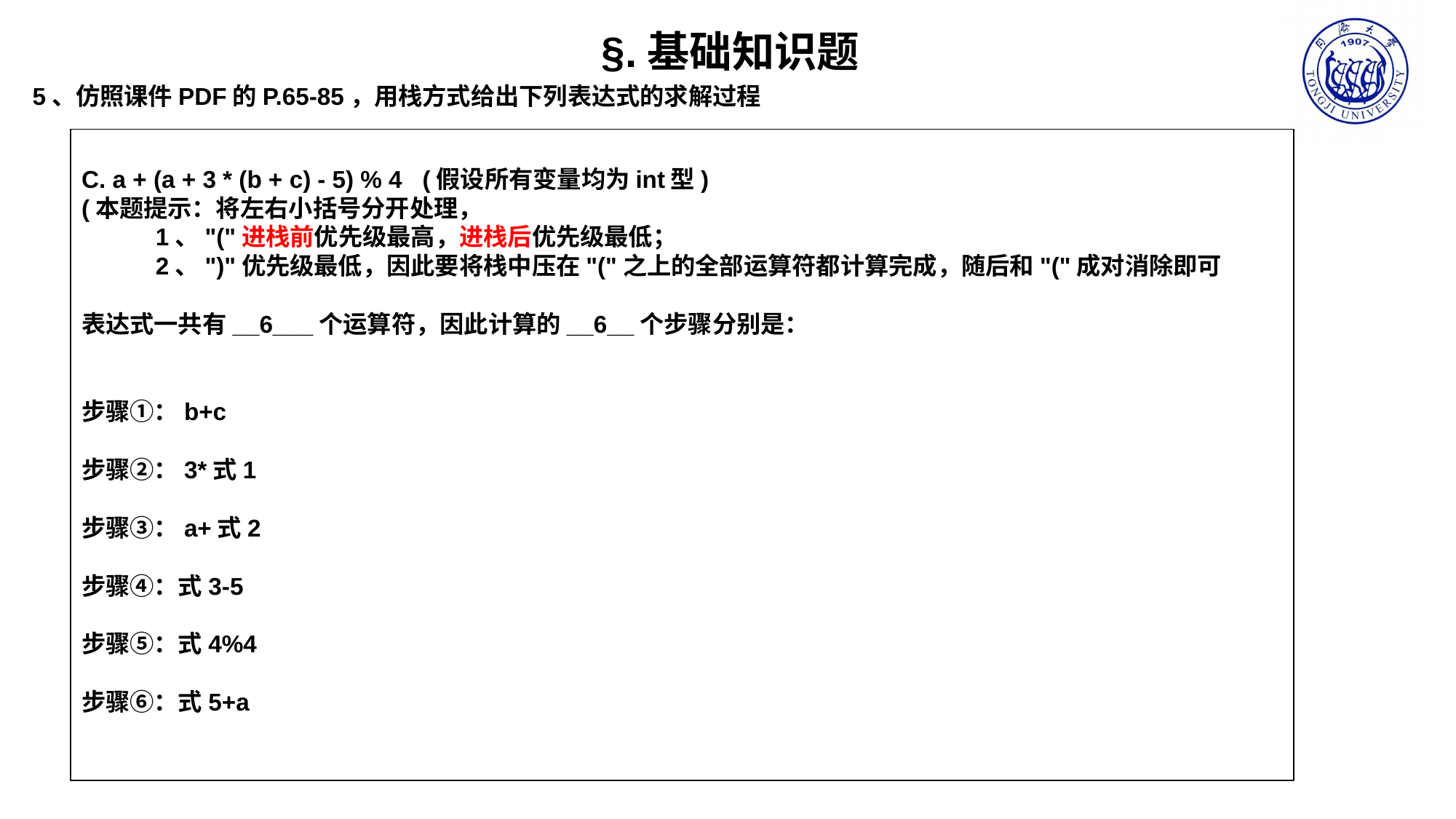

§.基础知识题
5、仿照课件PDF的P.65-85，用栈方式给出下列表达式的求解过程

C. a + (a + 3 * (b + c) - 5) % 4   (假设所有变量均为int型)
(本题提示：将左右小括号分开处理，
           1、"("进栈前优先级最高，进栈后优先级最低；
           2、")"优先级最低，因此要将栈中压在"("之上的全部运算符都计算完成，随后和"("成对消除即可

表达式一共有__6___个运算符，因此计算的__6__个步骤分别是：

步骤①：b+c

步骤②：3*式1

步骤③：a+式2

步骤④：式3-5

步骤⑤：式4%4

步骤⑥：式5+a

后面自行添加，主要是对()的理解，本页中一对括号可以当做一个步骤理解，后续画栈时要分开